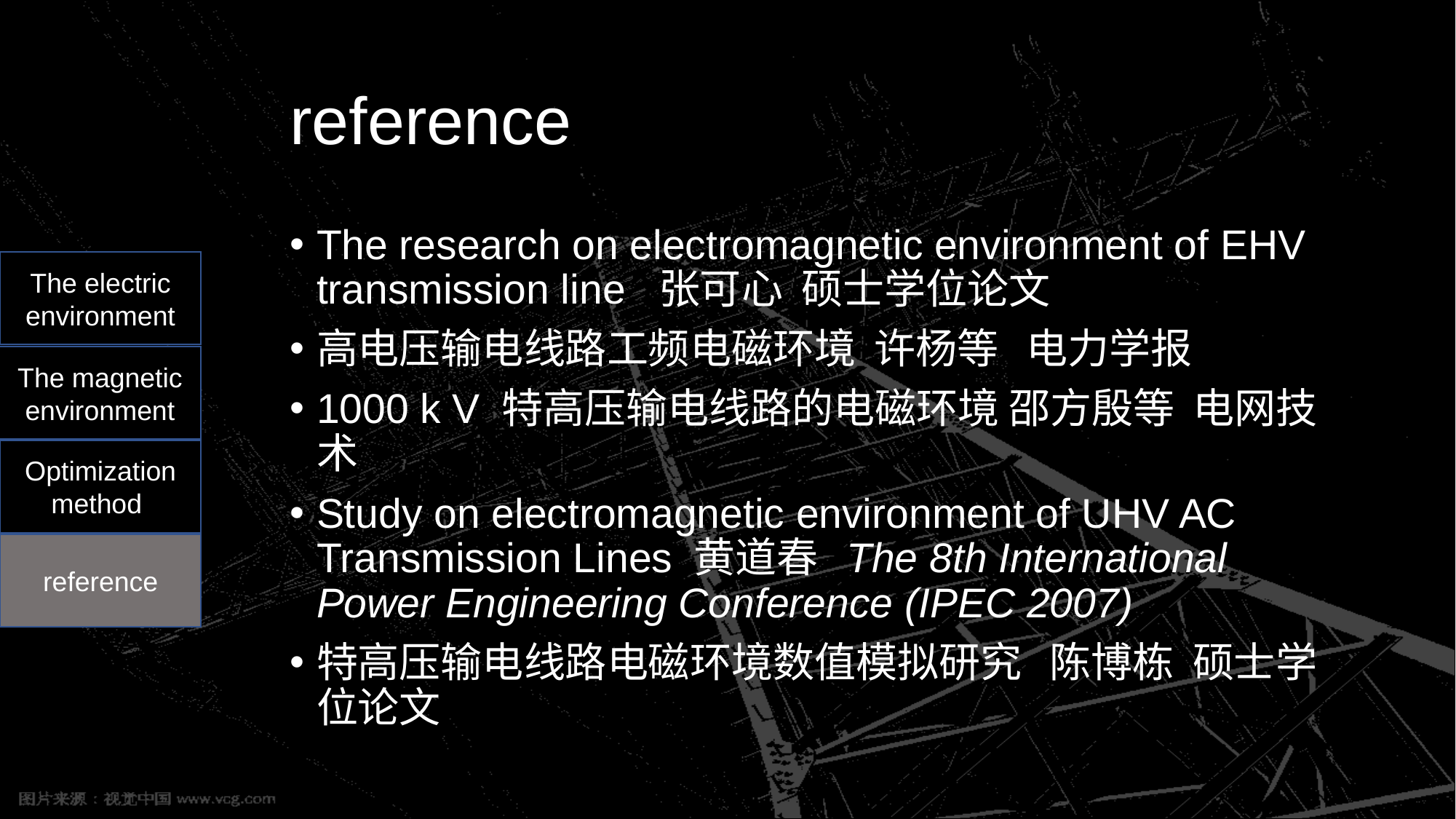

# reference
The research on electromagnetic environment of EHV transmission line  张可心  硕士学位论文
高电压输电线路工频电磁环境  许杨等   电力学报
1000 k V 特高压输电线路的电磁环境 邵方殷等  电网技术
Study on electromagnetic environment of UHV AC Transmission Lines 黄道春  The 8th International Power Engineering Conference (IPEC 2007)
特高压输电线路电磁环境数值模拟研究   陈博栋  硕士学位论文

The electric environment
The magnetic environment
Optimization method
reference